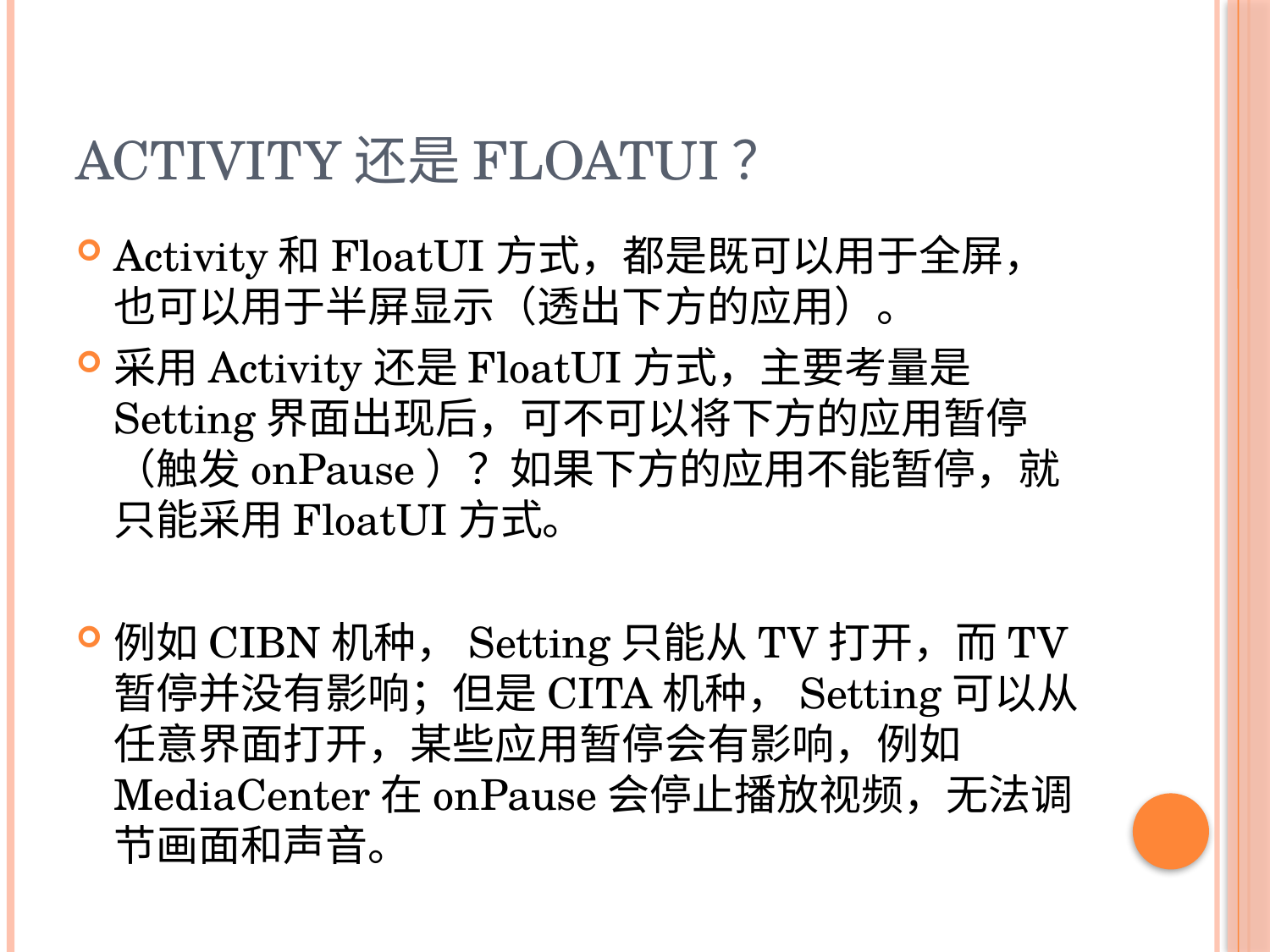

# Activity还是FloatUI？
Activity和FloatUI方式，都是既可以用于全屏，也可以用于半屏显示（透出下方的应用）。
采用Activity还是FloatUI方式，主要考量是Setting界面出现后，可不可以将下方的应用暂停（触发onPause）？如果下方的应用不能暂停，就只能采用FloatUI方式。

例如CIBN机种，Setting只能从TV打开，而TV暂停并没有影响；但是CITA机种，Setting可以从任意界面打开，某些应用暂停会有影响，例如MediaCenter在onPause会停止播放视频，无法调节画面和声音。